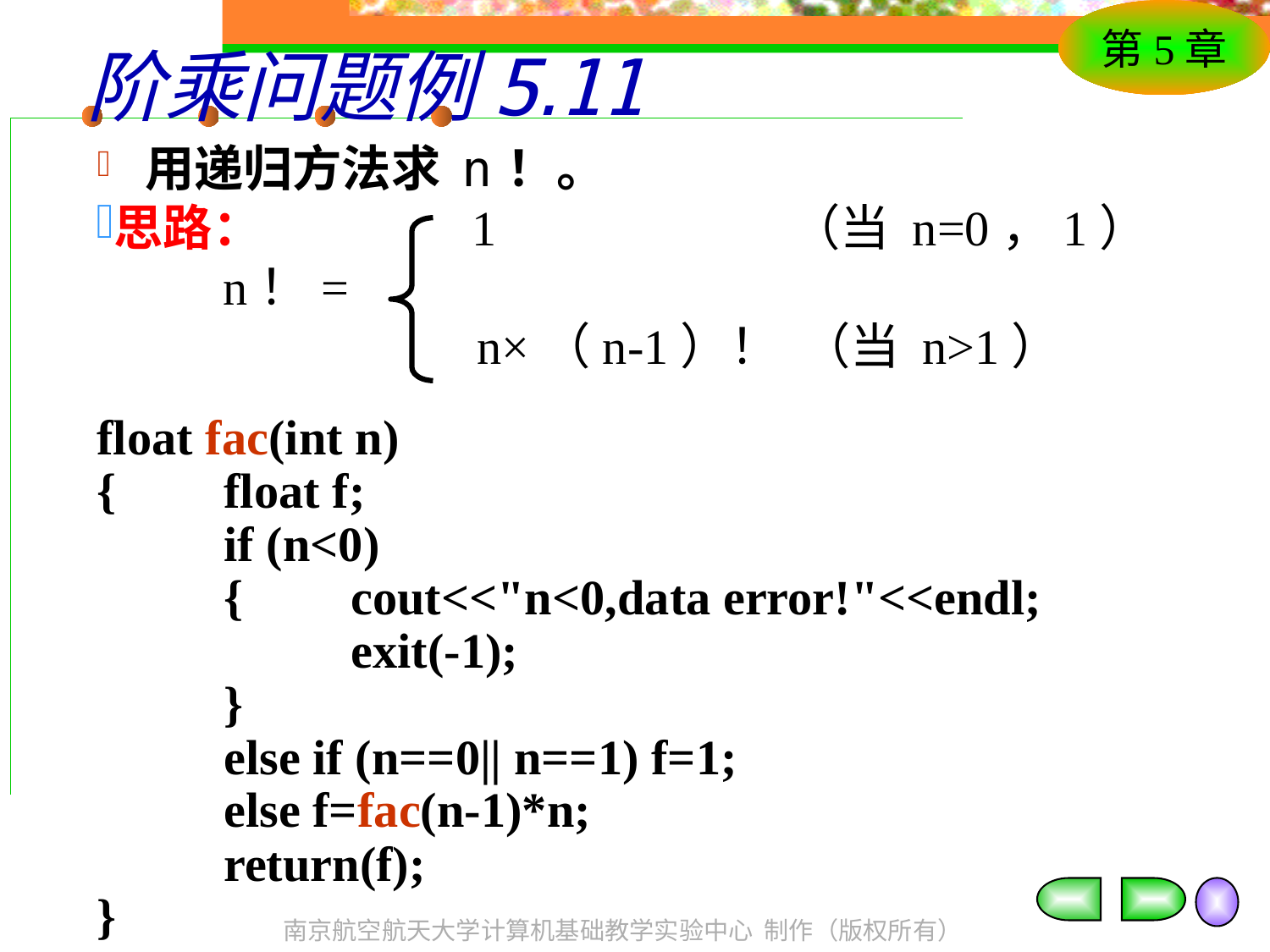

# 阶乘问题例5.11
用递归方法求 n！。
思路：   	          1                       （当 n=0，1）
	n！=
			n×（n-1）！  （当 n>1）

float fac(int n)
{	float f;
	if (n<0)
	{	cout<<"n<0,data error!"<<endl;
		exit(-1);
	}
	else if (n==0|| n==1) f=1;
	else f=fac(n-1)*n;
	return(f);
}